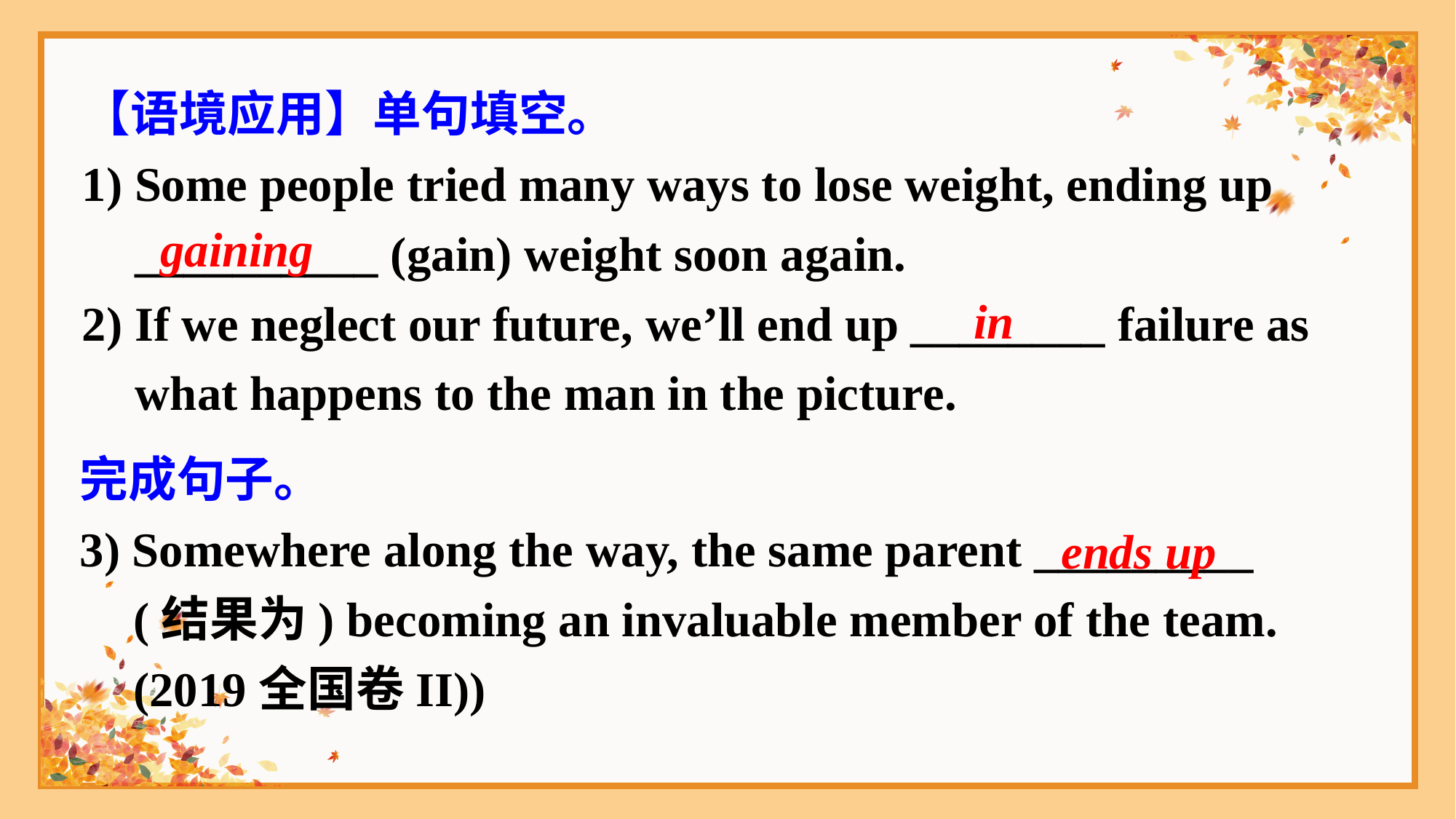

【语境应用】单句填空。
1) Some people tried many ways to lose weight, ending up __________ (gain) weight soon again.
2) If we neglect our future, we’ll end up ________ failure as what happens to the man in the picture.
gaining
in
完成句子。
3) Somewhere along the way, the same parent _________ (结果为) becoming an invaluable member of the team.(2019全国卷II))
 ends up